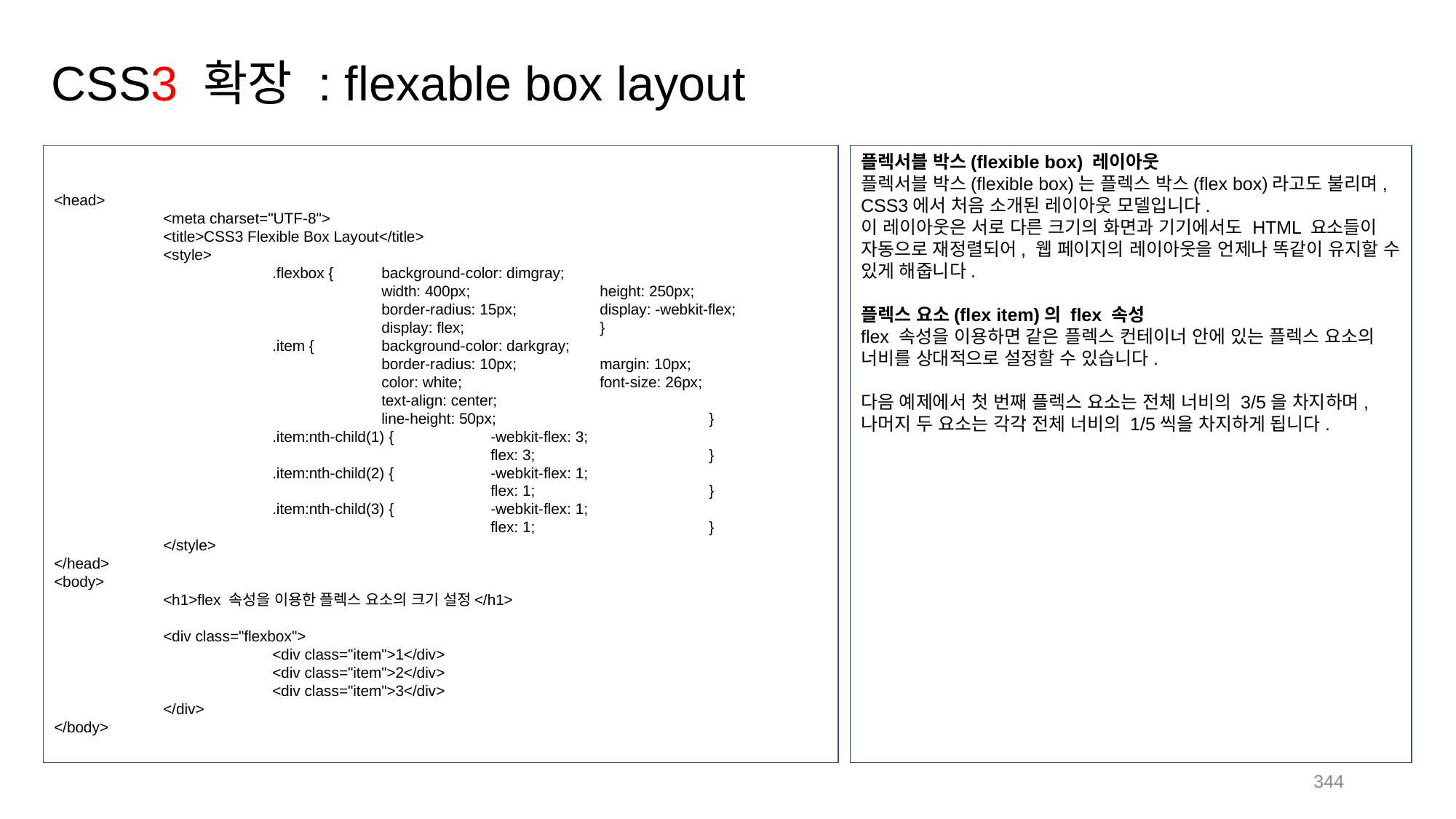

# CSS3 확장 : flexable box layout

<head>
	<meta charset="UTF-8">
	<title>CSS3 Flexible Box Layout</title>
	<style>
		.flexbox {	background-color: dimgray;
			width: 400px;		height: 250px;
			border-radius: 15px;	display: -webkit-flex;
			display: flex;		}
		.item {	background-color: darkgray;
			border-radius: 10px;	margin: 10px;
			color: white;		font-size: 26px;
			text-align: center;
			line-height: 50px;		}
		.item:nth-child(1) {	-webkit-flex: 3;
				flex: 3;		}
		.item:nth-child(2) {	-webkit-flex: 1;
				flex: 1;		}
		.item:nth-child(3) {	-webkit-flex: 1;
				flex: 1;		}
	</style>
</head>
<body>
	<h1>flex 속성을 이용한 플렉스 요소의 크기 설정</h1>

	<div class="flexbox">
		<div class="item">1</div>
		<div class="item">2</div>
		<div class="item">3</div>
	</div>
</body>
플렉서블 박스(flexible box) 레이아웃
플렉서블 박스(flexible box)는 플렉스 박스(flex box)라고도 불리며, CSS3에서 처음 소개된 레이아웃 모델입니다.
이 레이아웃은 서로 다른 크기의 화면과 기기에서도 HTML 요소들이 자동으로 재정렬되어, 웹 페이지의 레이아웃을 언제나 똑같이 유지할 수 있게 해줍니다.

플렉스 요소(flex item)의 flex 속성
flex 속성을 이용하면 같은 플렉스 컨테이너 안에 있는 플렉스 요소의 너비를 상대적으로 설정할 수 있습니다.

다음 예제에서 첫 번째 플렉스 요소는 전체 너비의 3/5을 차지하며, 나머지 두 요소는 각각 전체 너비의 1/5씩을 차지하게 됩니다.
344